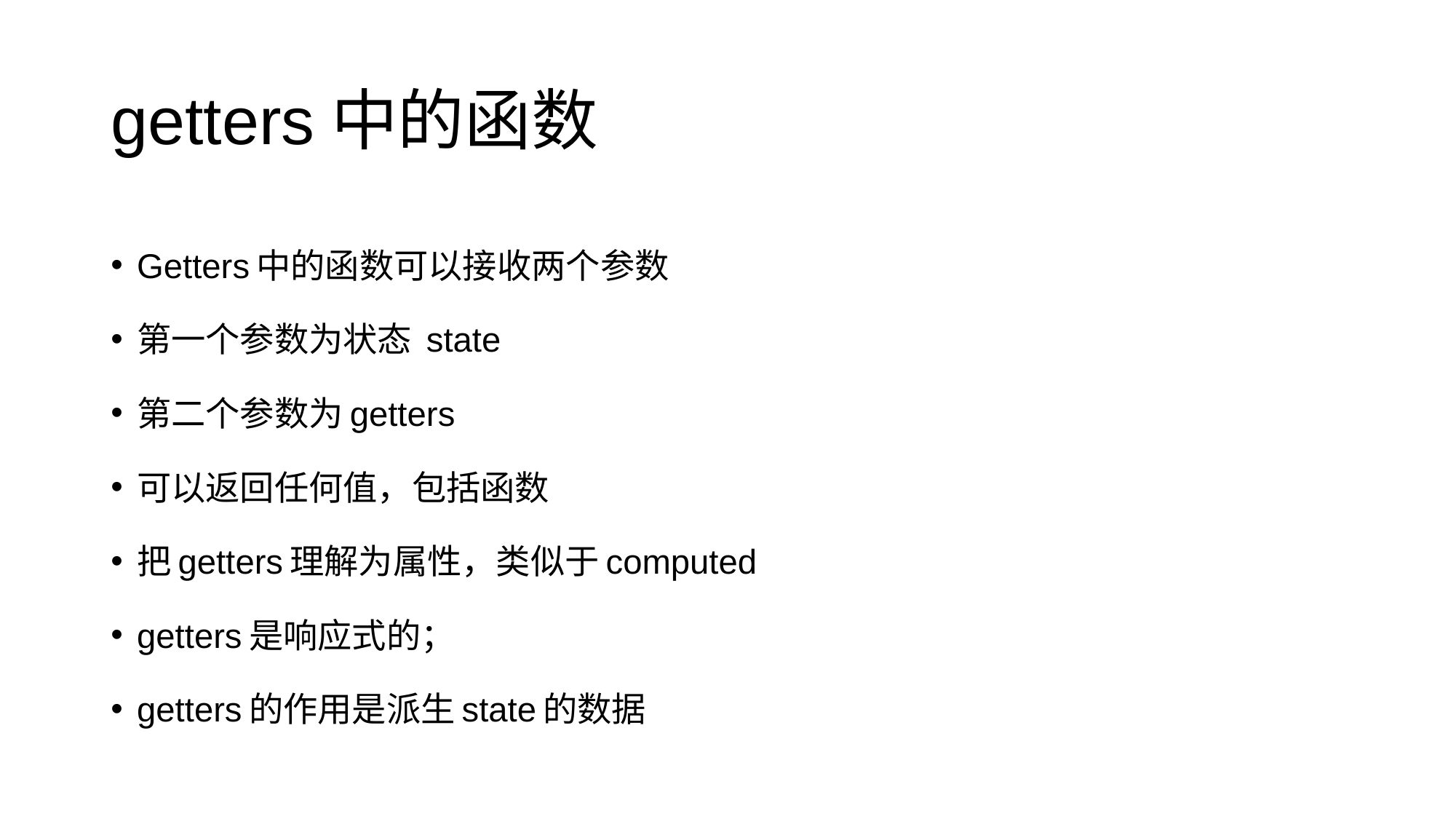

# getters中的函数
Getters中的函数可以接收两个参数
第一个参数为状态 state
第二个参数为getters
可以返回任何值，包括函数
把getters理解为属性，类似于computed
getters是响应式的；
getters的作用是派生state的数据